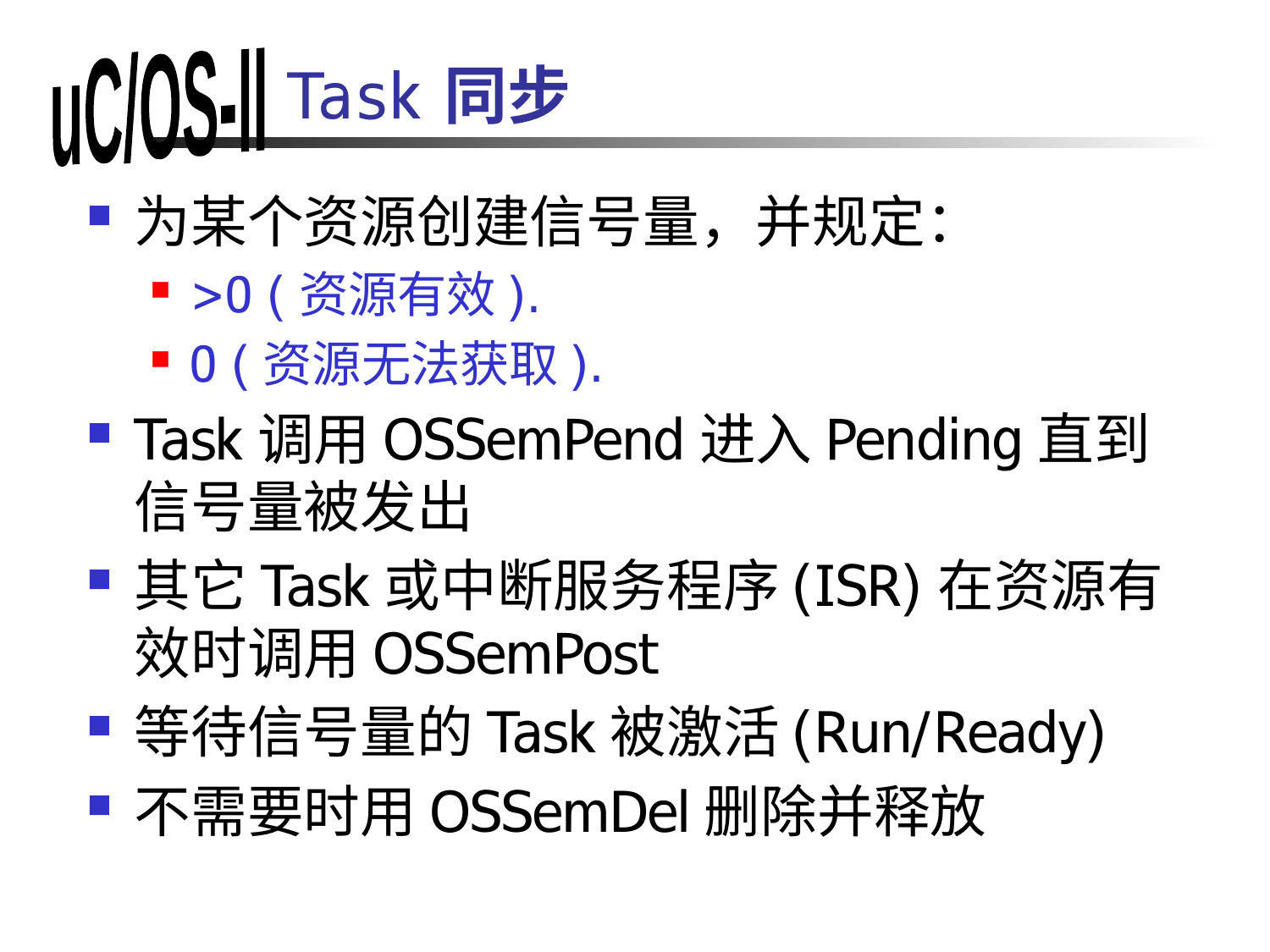

# Task同步
为某个资源创建信号量，并规定：
>0 (资源有效).
0 (资源无法获取).
Task调用OSSemPend进入Pending直到信号量被发出
其它Task或中断服务程序(ISR)在资源有效时调用OSSemPost
等待信号量的Task被激活(Run/Ready)
不需要时用OSSemDel删除并释放